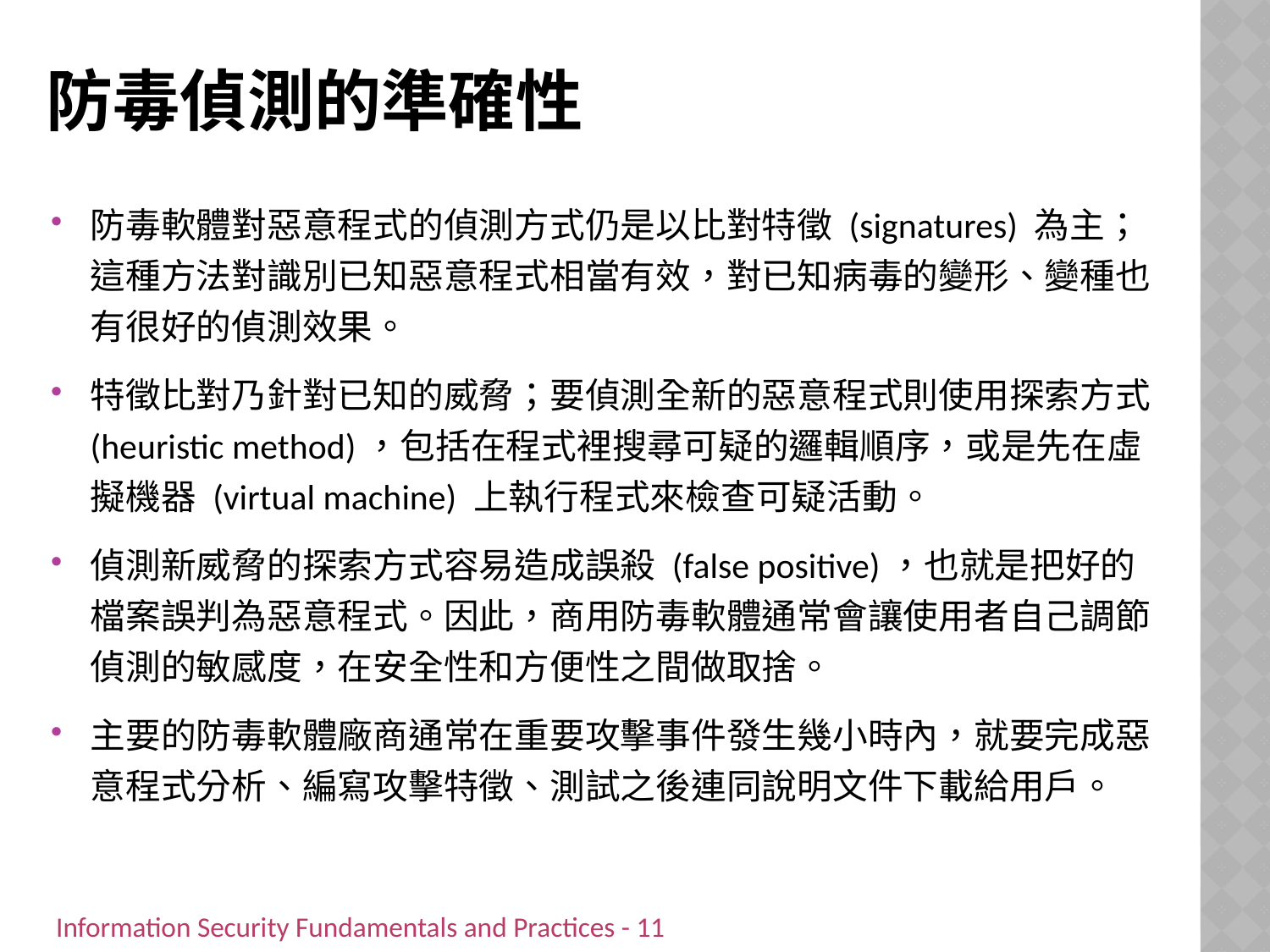

# 防毒偵測的準確性
防毒軟體對惡意程式的偵測方式仍是以比對特徵 (signatures) 為主；這種方法對識別已知惡意程式相當有效，對已知病毒的變形、變種也有很好的偵測效果。
特徵比對乃針對已知的威脅；要偵測全新的惡意程式則使用探索方式 (heuristic method)，包括在程式裡搜尋可疑的邏輯順序，或是先在虛擬機器 (virtual machine) 上執行程式來檢查可疑活動。
偵測新威脅的探索方式容易造成誤殺 (false positive)，也就是把好的檔案誤判為惡意程式。因此，商用防毒軟體通常會讓使用者自己調節偵測的敏感度，在安全性和方便性之間做取捨。
主要的防毒軟體廠商通常在重要攻擊事件發生幾小時內，就要完成惡意程式分析、編寫攻擊特徵、測試之後連同說明文件下載給用戶。